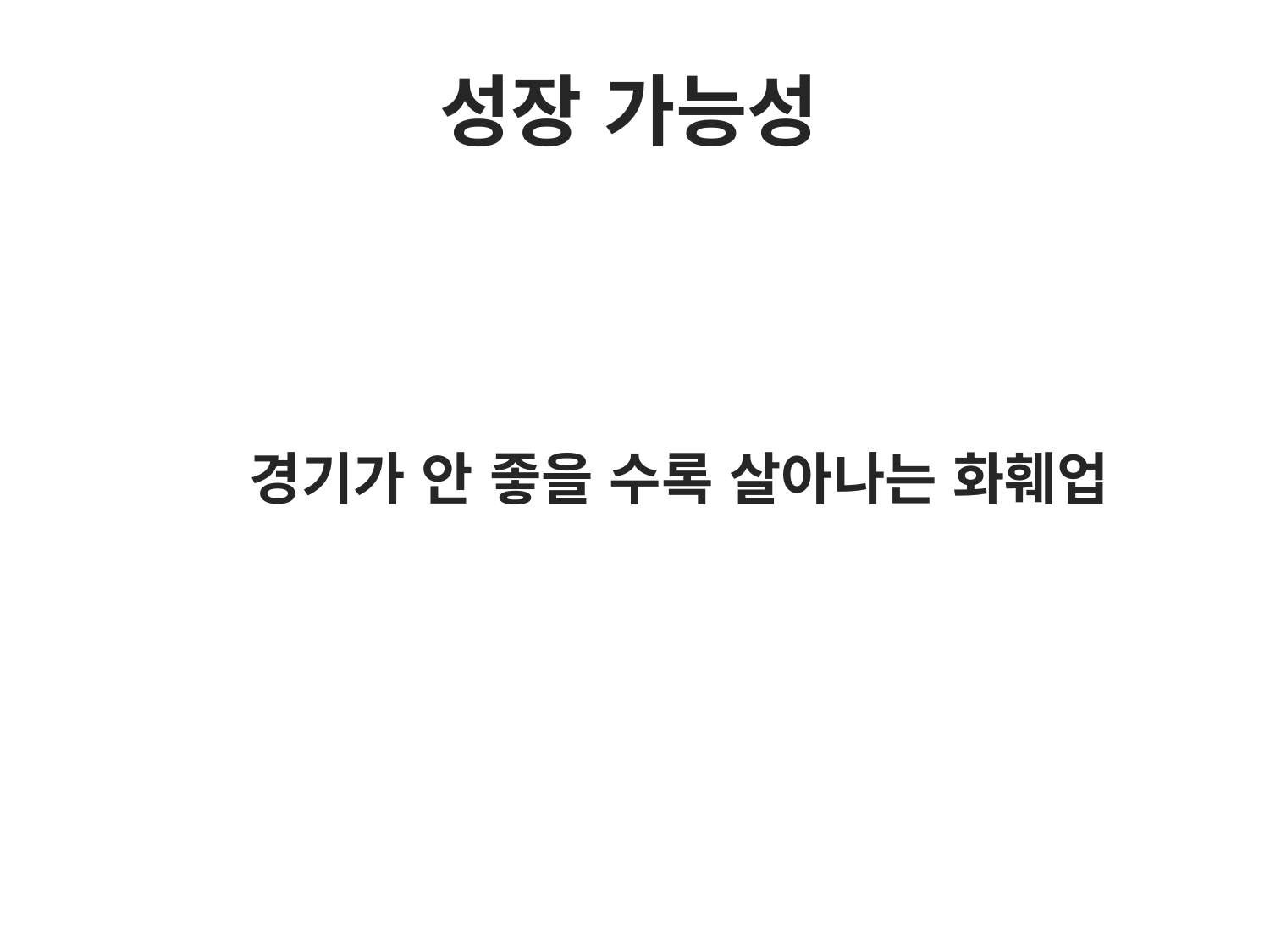

성장 가능성

경기가 안 좋을 수록 살아나는 화훼업